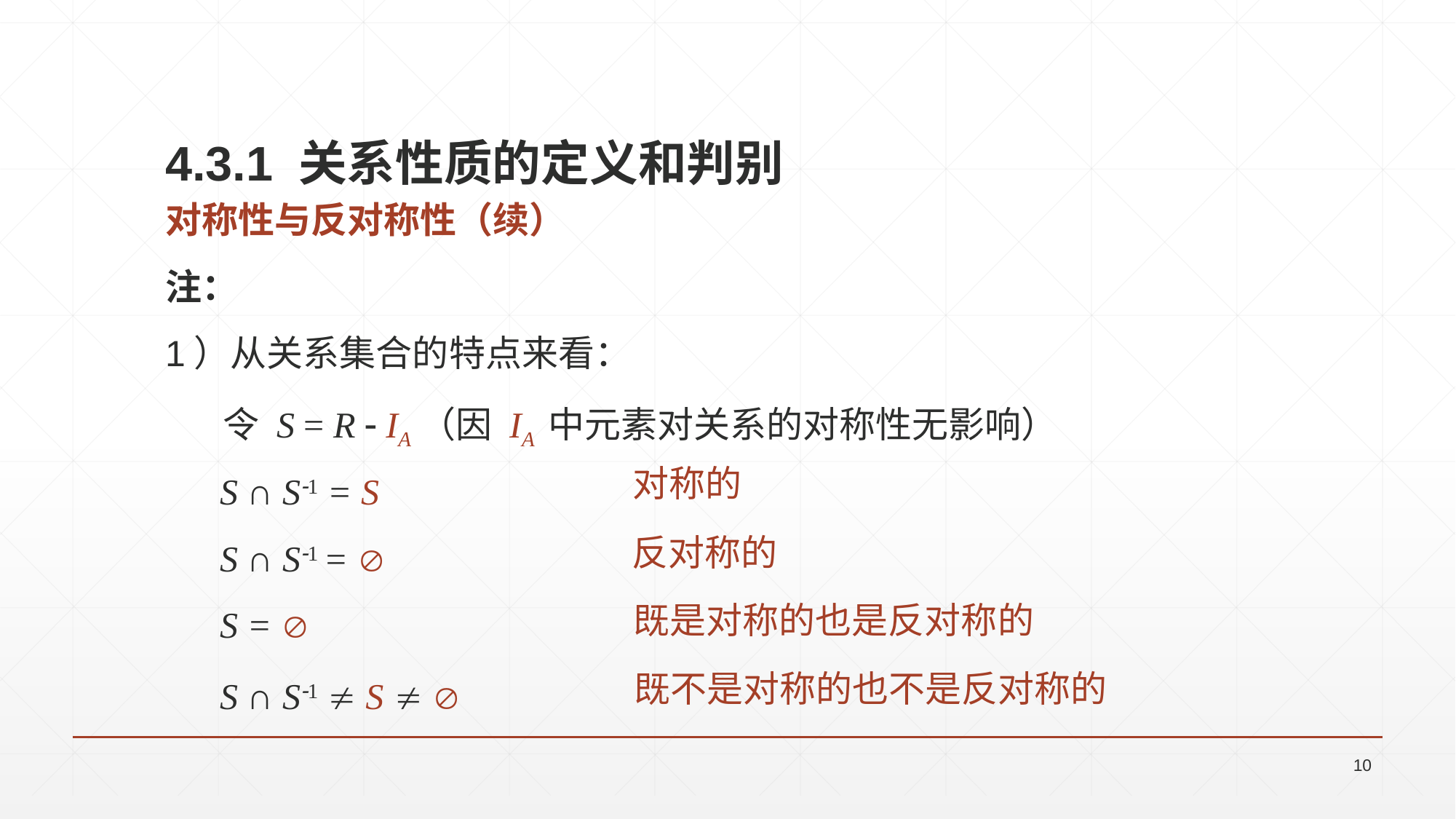

4.3.1 关系性质的定义和判别
对称性与反对称性（续）
注：
1）从关系集合的特点来看：
      令 S = R − IA（因 IA 中元素对关系的对称性无影响）
      S ∩ S−1 = S
      S ∩ S−1 = ∅
      S = ∅
      S ∩ S−1 ≠ S  ≠ ∅
对称的
反对称的
既是对称的也是反对称的
既不是对称的也不是反对称的
10